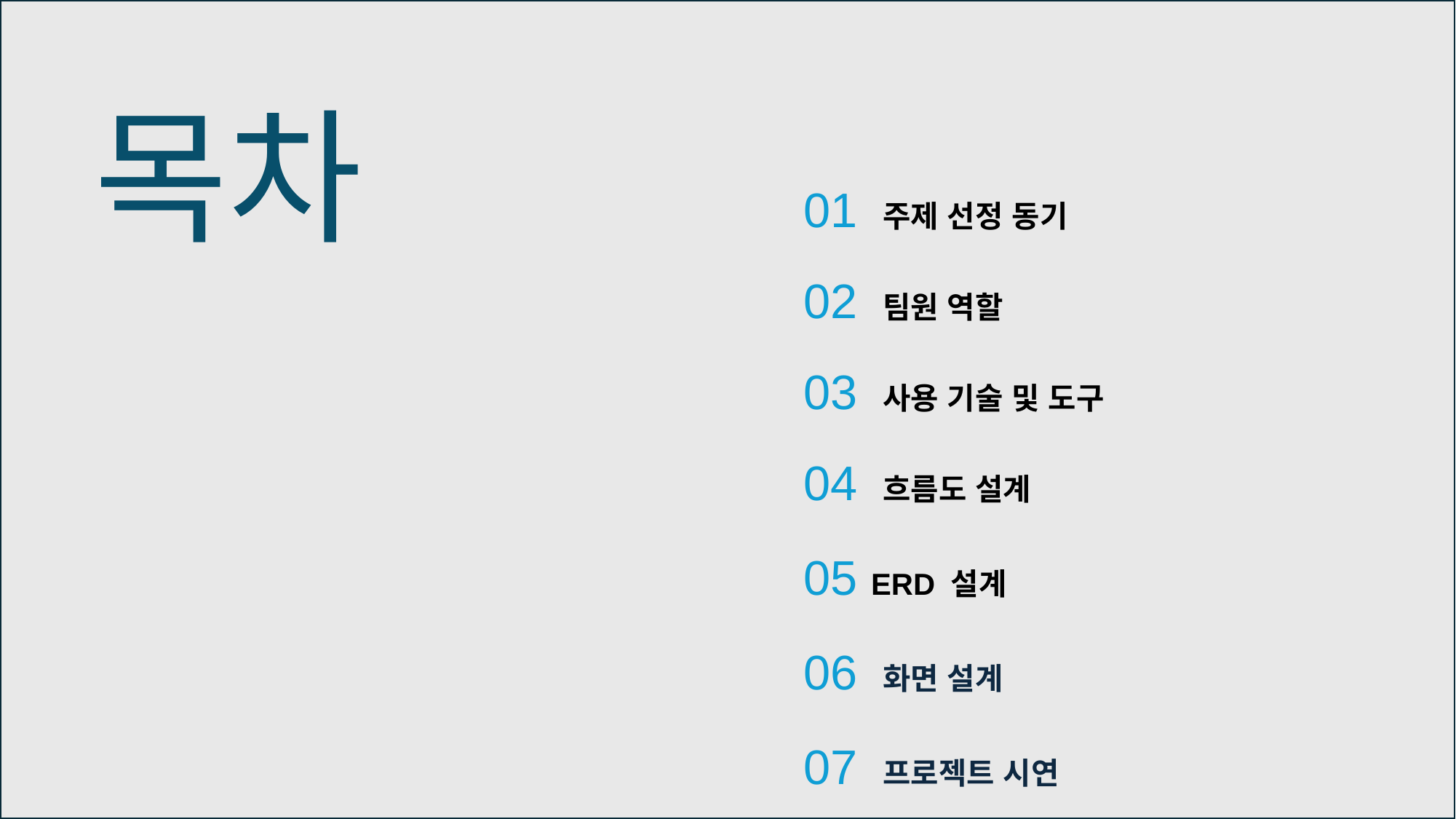

#
목차
01 주제 선정 동기

02 팀원 역할

03 사용 기술 및 도구

04 흐름도 설계

05 ERD 설계

06 화면 설계

07 프로젝트 시연